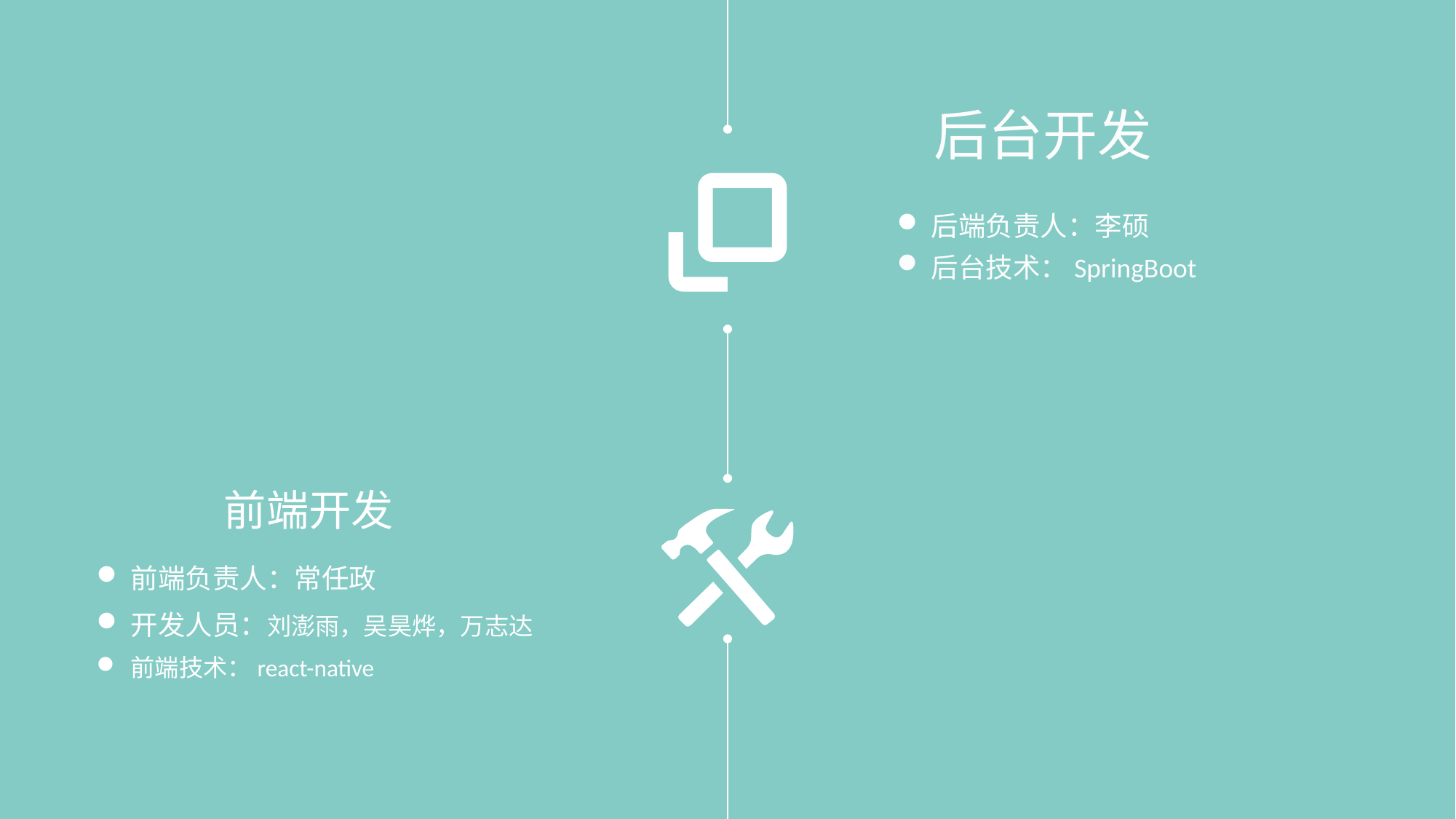

后台开发

后端负责人：李硕
后台技术：SpringBoot

前端开发

前端负责人：常任政
开发人员：刘澎雨，吴昊烨，万志达
前端技术：react-native